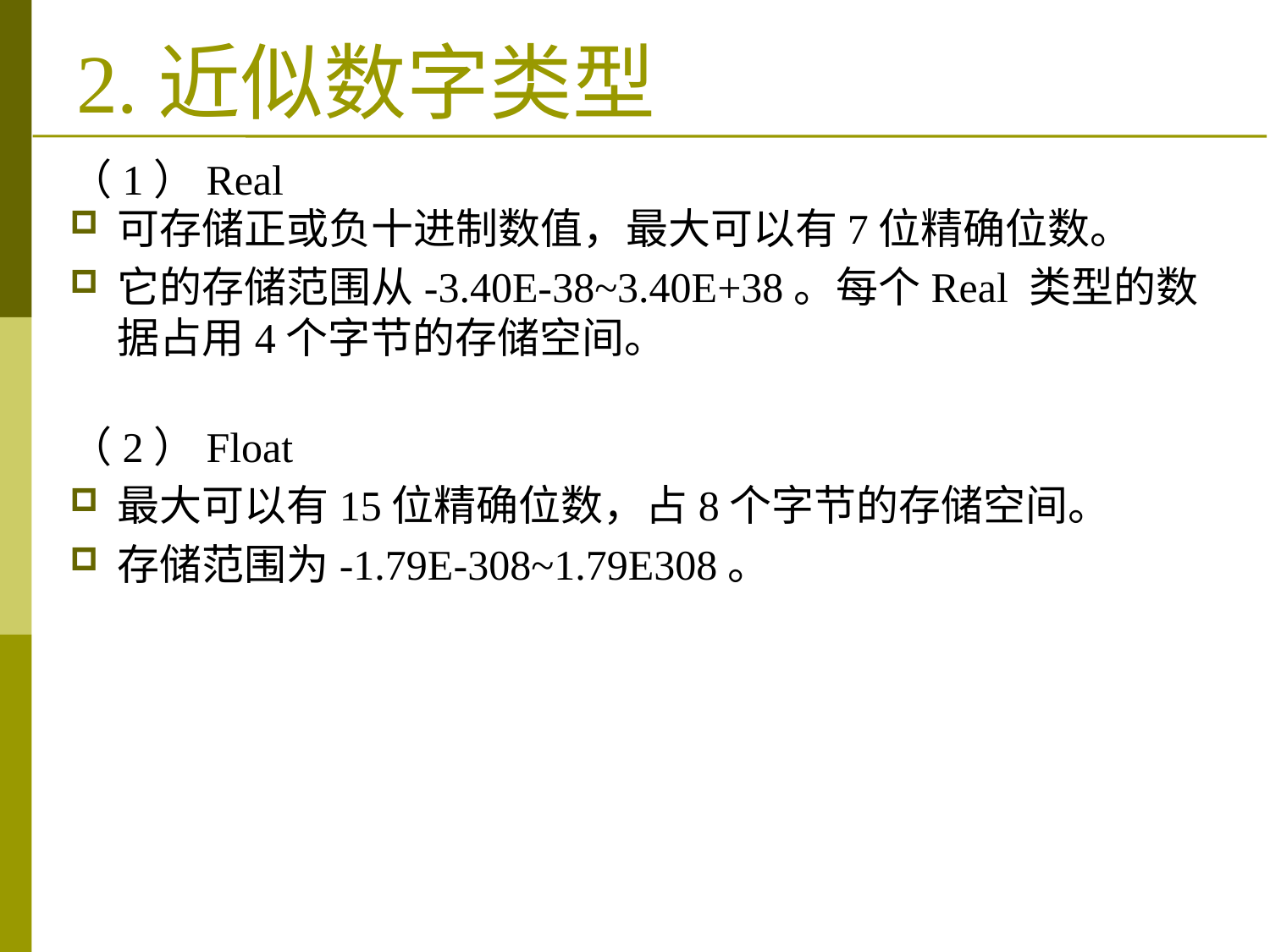

# 2.近似数字类型
（1）Real
可存储正或负十进制数值，最大可以有7位精确位数。
它的存储范围从-3.40E-38~3.40E+38。每个Real 类型的数据占用4个字节的存储空间。

（2）Float
最大可以有15位精确位数，占8个字节的存储空间。
存储范围为-1.79E-308~1.79E308。